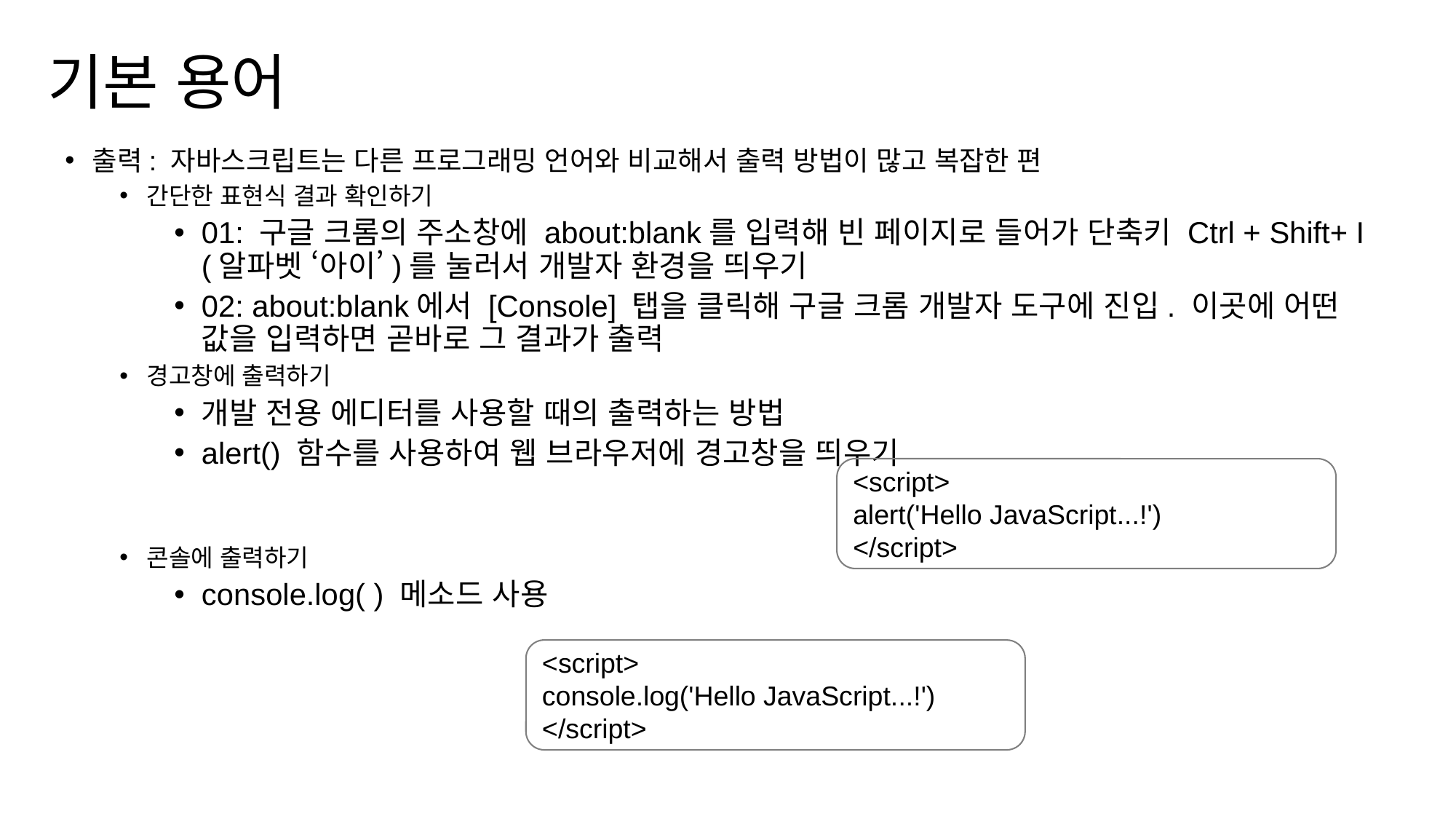

기본 용어
출력: 자바스크립트는 다른 프로그래밍 언어와 비교해서 출력 방법이 많고 복잡한 편
간단한 표현식 결과 확인하기
01: 구글 크롬의 주소창에 about:blank를 입력해 빈 페이지로 들어가 단축키 Ctrl + Shift+ I (알파벳 ‘아이’)를 눌러서 개발자 환경을 띄우기
02: about:blank에서 [Console] 탭을 클릭해 구글 크롬 개발자 도구에 진입. 이곳에 어떤 값을 입력하면 곧바로 그 결과가 출력
경고창에 출력하기
개발 전용 에디터를 사용할 때의 출력하는 방법
alert() 함수를 사용하여 웹 브라우저에 경고창을 띄우기

콘솔에 출력하기
console.log( ) 메소드 사용
<script>
alert('Hello JavaScript...!')
</script>
<script>
console.log('Hello JavaScript...!')
</script>